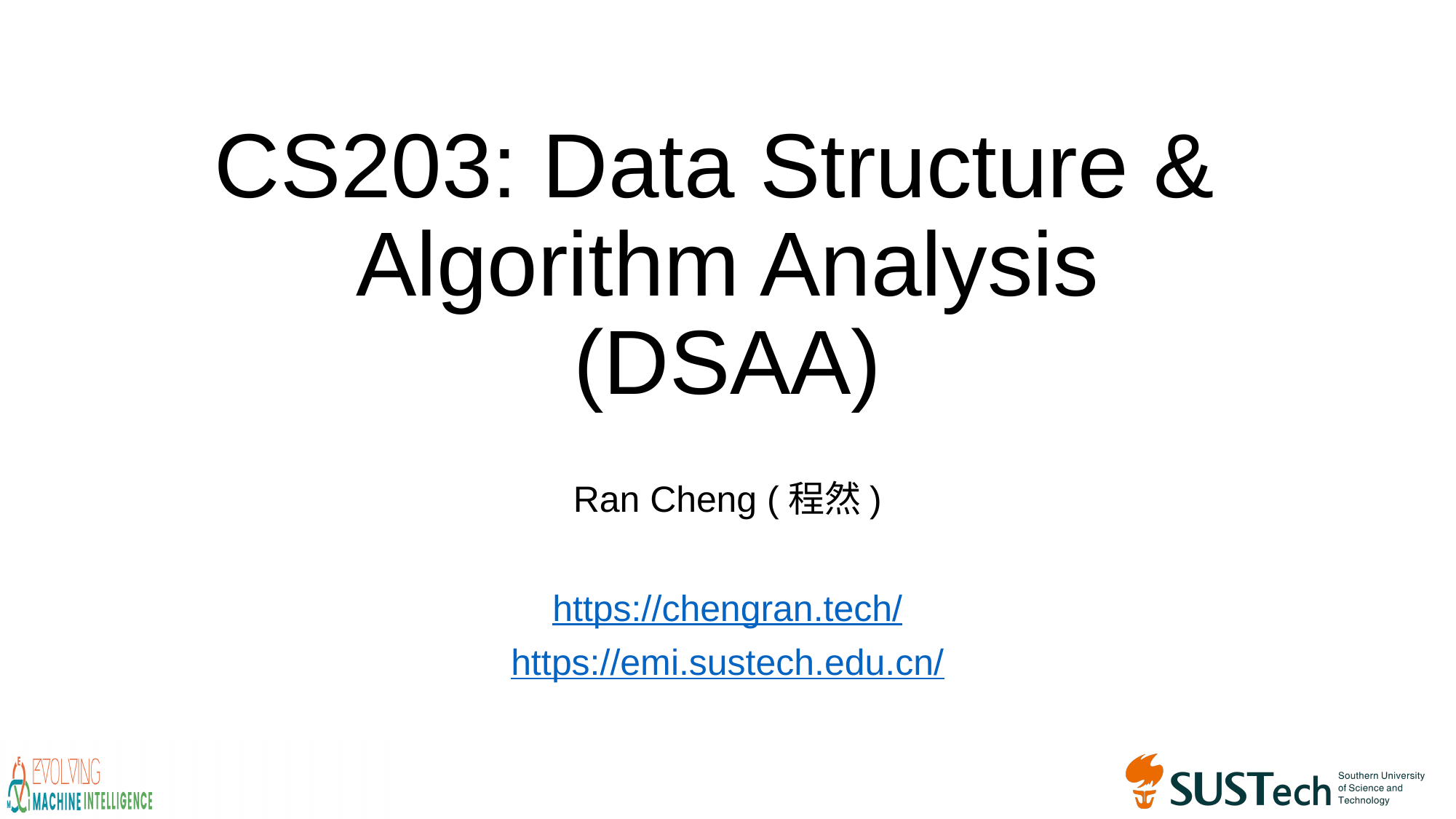

# CS203: Data Structure &  Algorithm Analysis (DSAA)
Ran Cheng (程然)

https://chengran.tech/
https://emi.sustech.edu.cn/